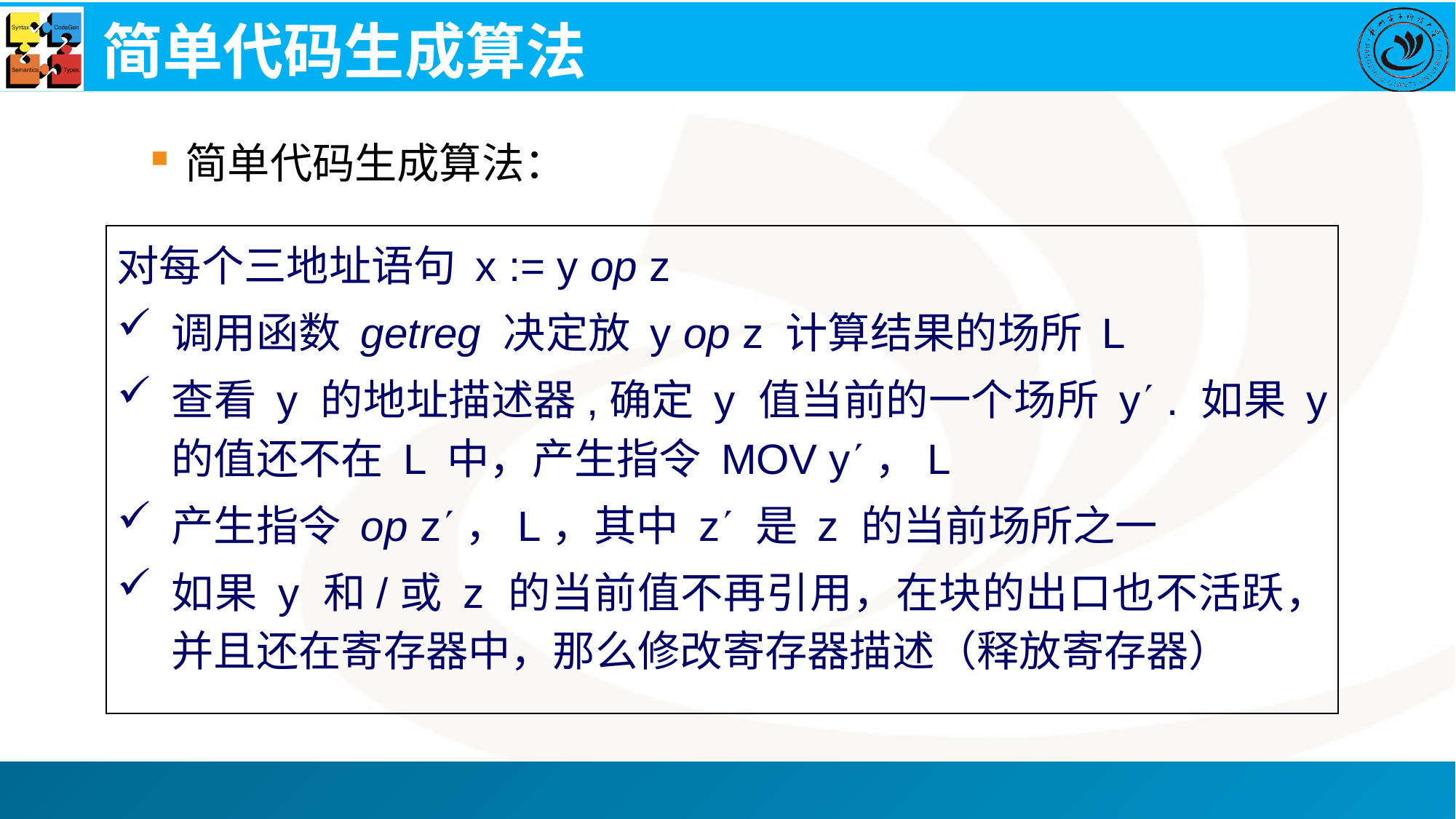

# 简单代码生成算法
简单代码生成算法：
对每个三地址语句 x := y op z
调用函数 getreg 决定放 y op z 计算结果的场所 L
查看 y 的地址描述器,确定 y 值当前的一个场所 y′ . 如果 y 的值还不在 L 中，产生指令 MOV y′，L
产生指令 op z′，L，其中 z′ 是 z 的当前场所之一
如果 y 和/或 z 的当前值不再引用，在块的出口也不活跃，并且还在寄存器中，那么修改寄存器描述（释放寄存器）
31